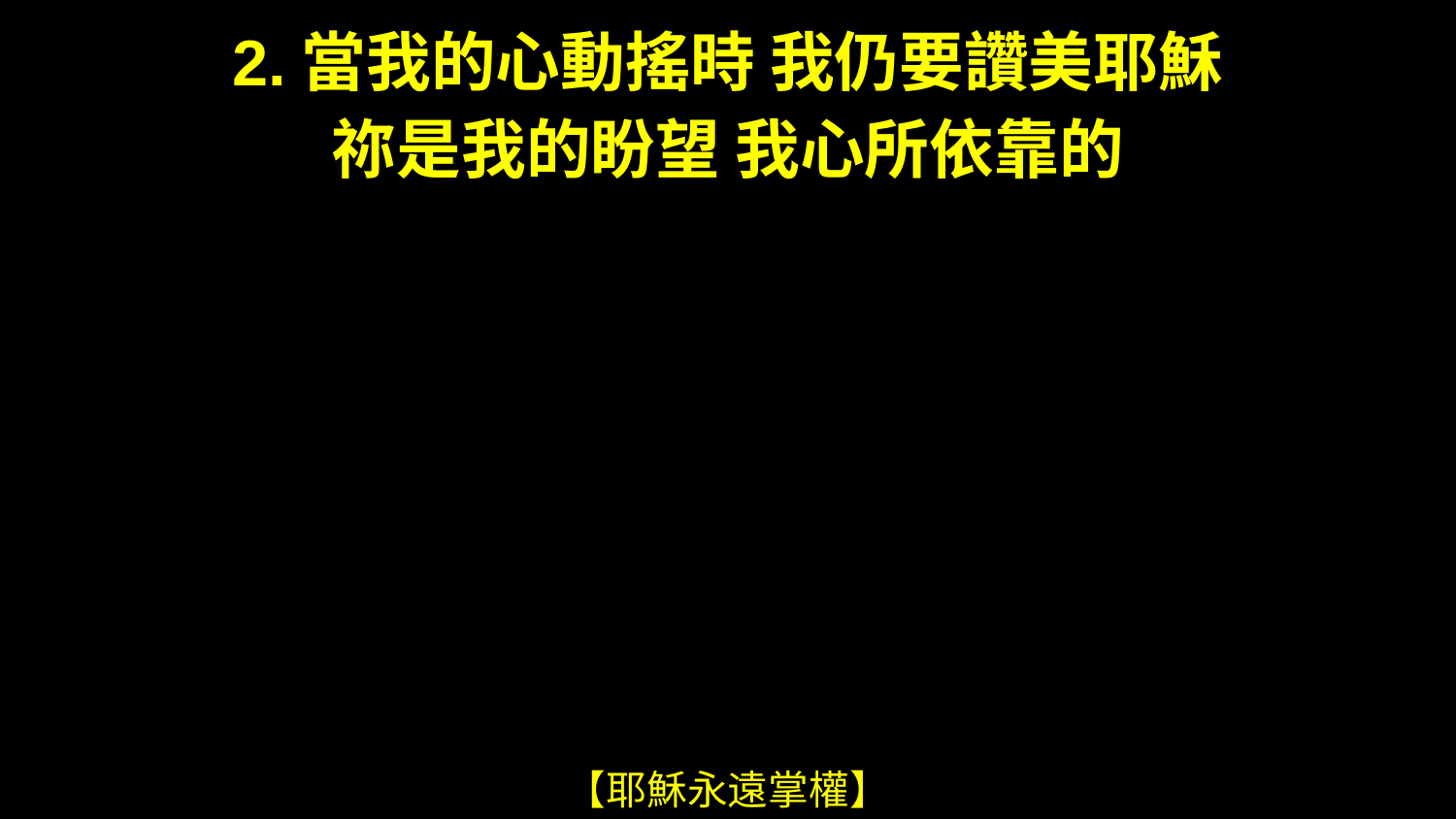

2.當我的心動搖時 我仍要讚美耶穌
#
祢是我的盼望 我心所依靠的
【耶穌永遠掌權】